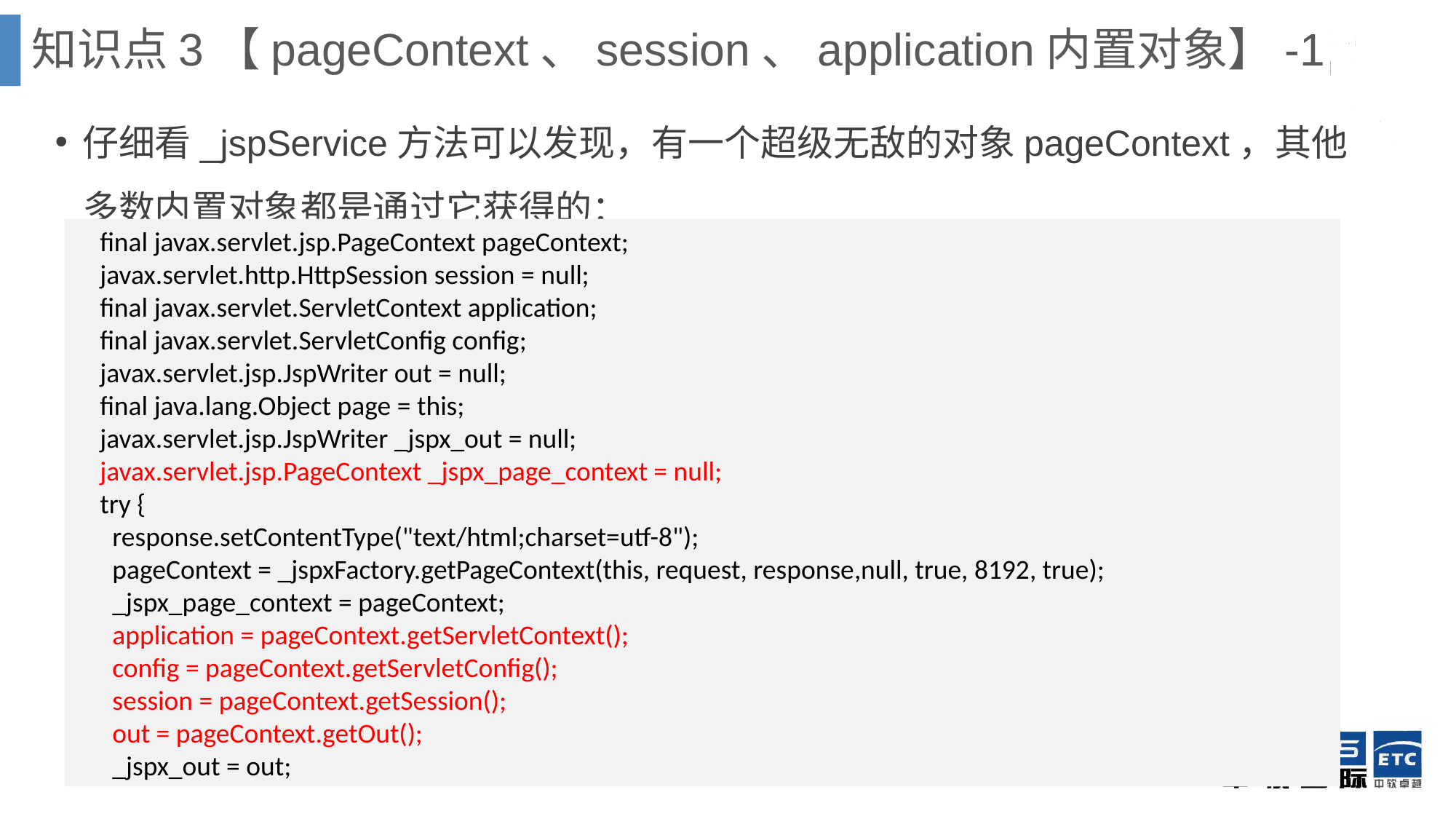

知识点3【pageContext、session、application内置对象】-1
仔细看_jspService方法可以发现，有一个超级无敌的对象pageContext，其他多数内置对象都是通过它获得的：
    final javax.servlet.jsp.PageContext pageContext;
    javax.servlet.http.HttpSession session = null;
    final javax.servlet.ServletContext application;
    final javax.servlet.ServletConfig config;
    javax.servlet.jsp.JspWriter out = null;
    final java.lang.Object page = this;
    javax.servlet.jsp.JspWriter _jspx_out = null;
    javax.servlet.jsp.PageContext _jspx_page_context = null;
    try {
      response.setContentType("text/html;charset=utf-8");
      pageContext = _jspxFactory.getPageContext(this, request, response,null, true, 8192, true);
      _jspx_page_context = pageContext;
      application = pageContext.getServletContext();
      config = pageContext.getServletConfig();
      session = pageContext.getSession();
      out = pageContext.getOut();
      _jspx_out = out;